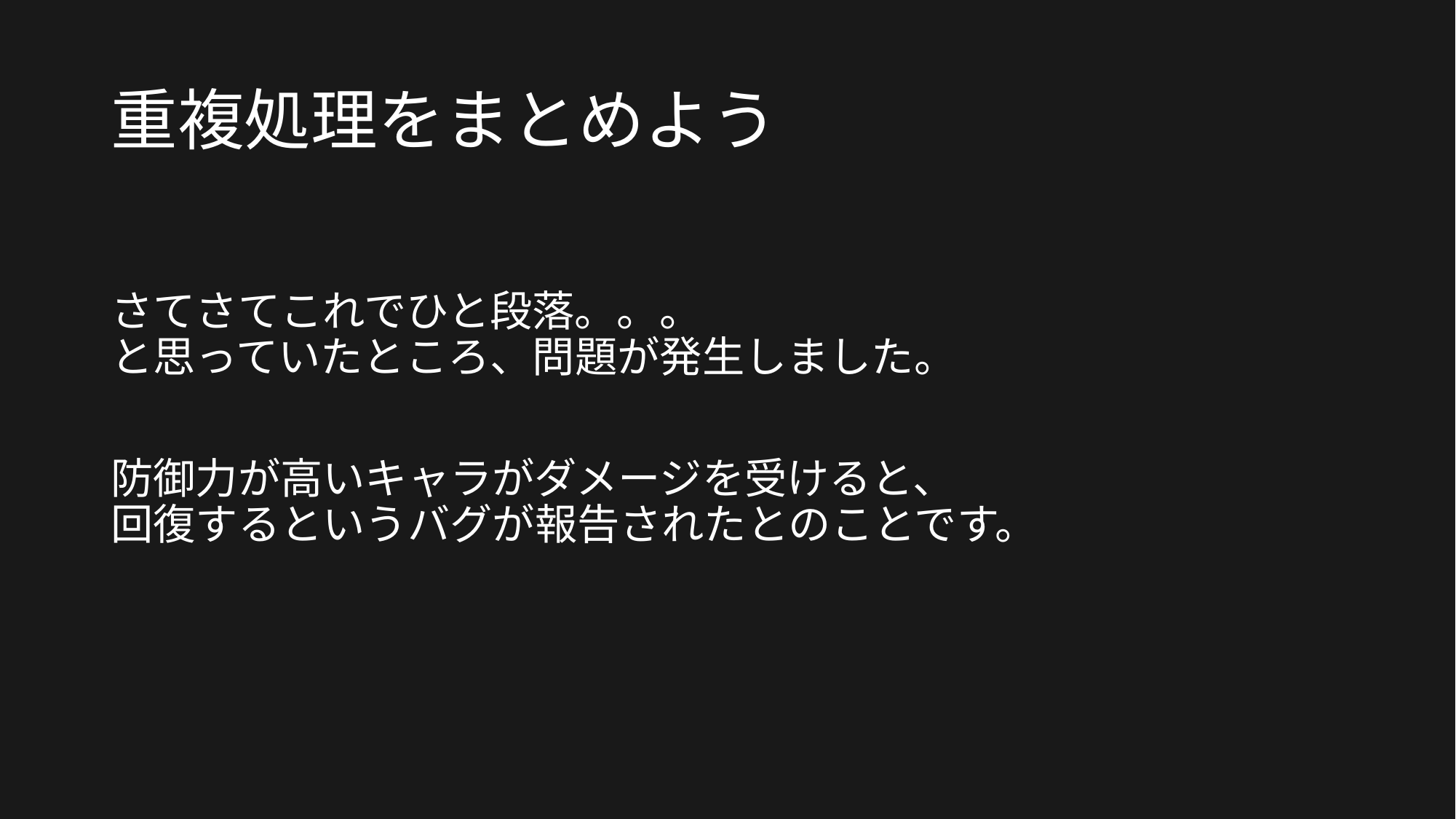

# 重複処理をまとめよう

さてさてこれでひと段落。。。
と思っていたところ、問題が発生しました。

防御力が高いキャラがダメージを受けると、
回復するというバグが報告されたとのことです。